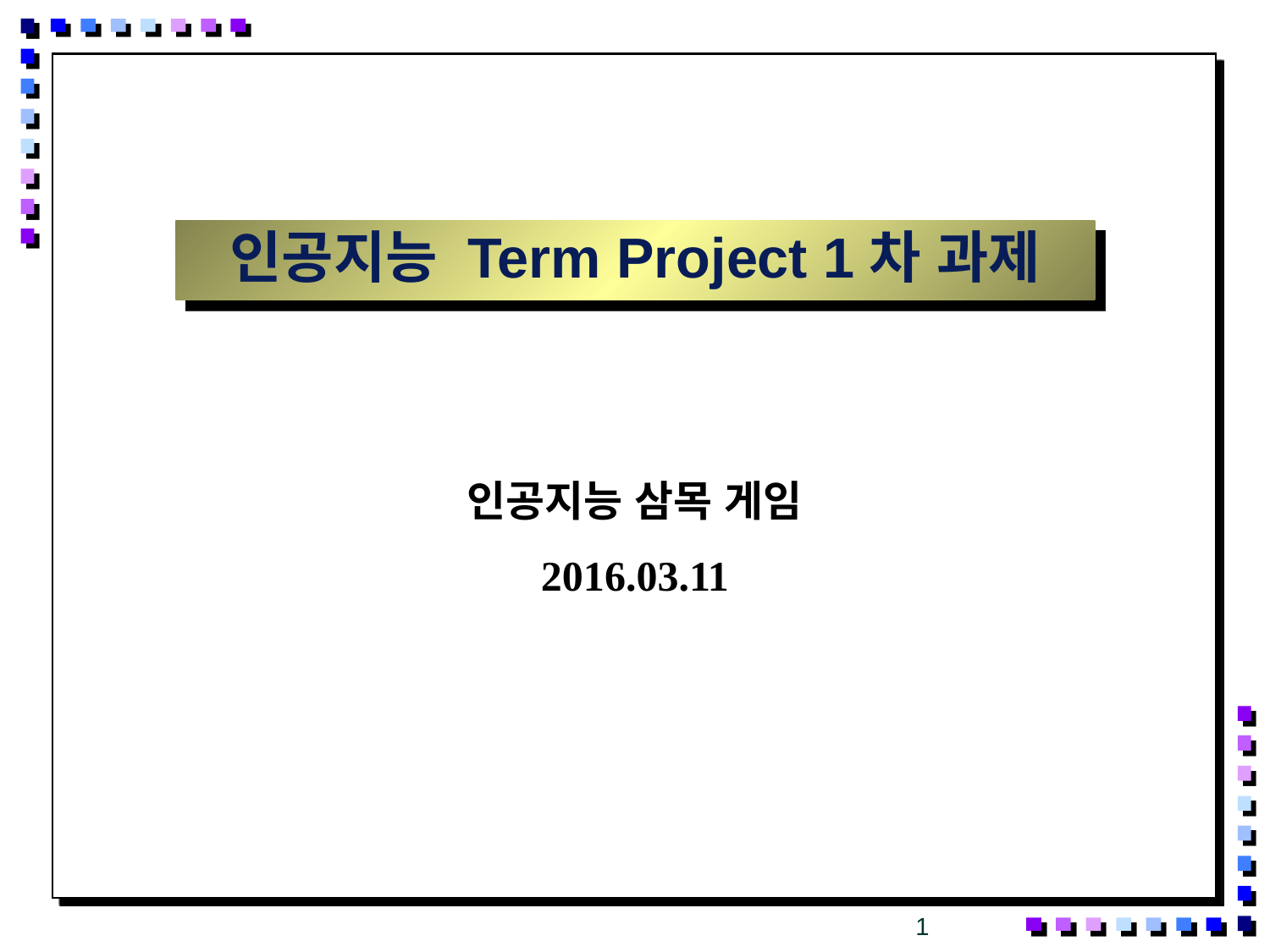

# 인공지능 Term Project 1차 과제
인공지능 삼목 게임
2016.03.11
1